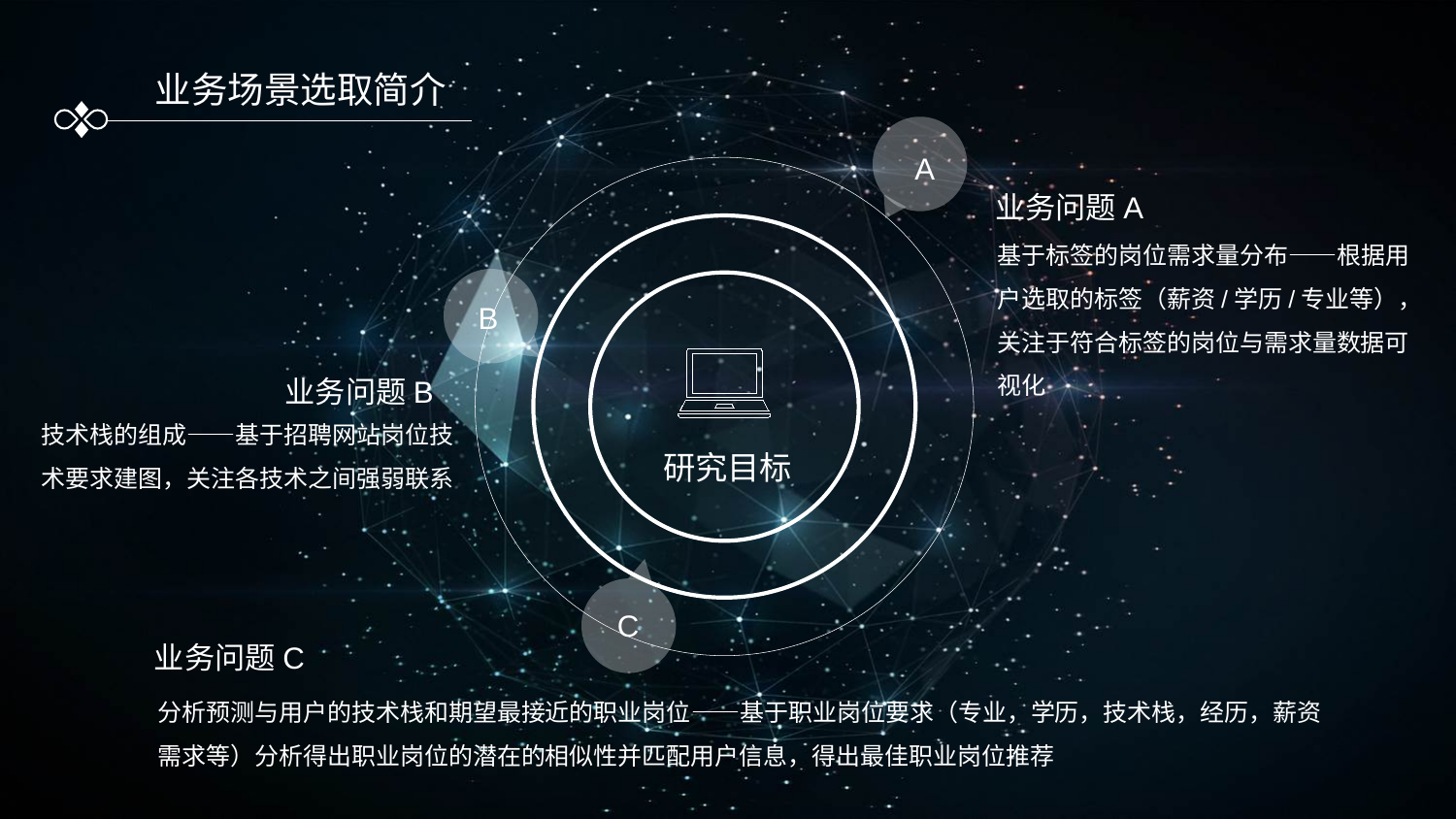

业务场景选取简介

A

业务问题A
基于标签的岗位需求量分布——根据用户选取的标签（薪资/学历/专业等），关注于符合标签的岗位与需求量数据可视化

研究目标

B
业务问题B
技术栈的组成——基于招聘网站岗位技术要求建图，关注各技术之间强弱联系

C
业务问题C
分析预测与用户的技术栈和期望最接近的职业岗位——基于职业岗位要求（专业，学历，技术栈，经历，薪资需求等）分析得出职业岗位的潜在的相似性并匹配用户信息，得出最佳职业岗位推荐